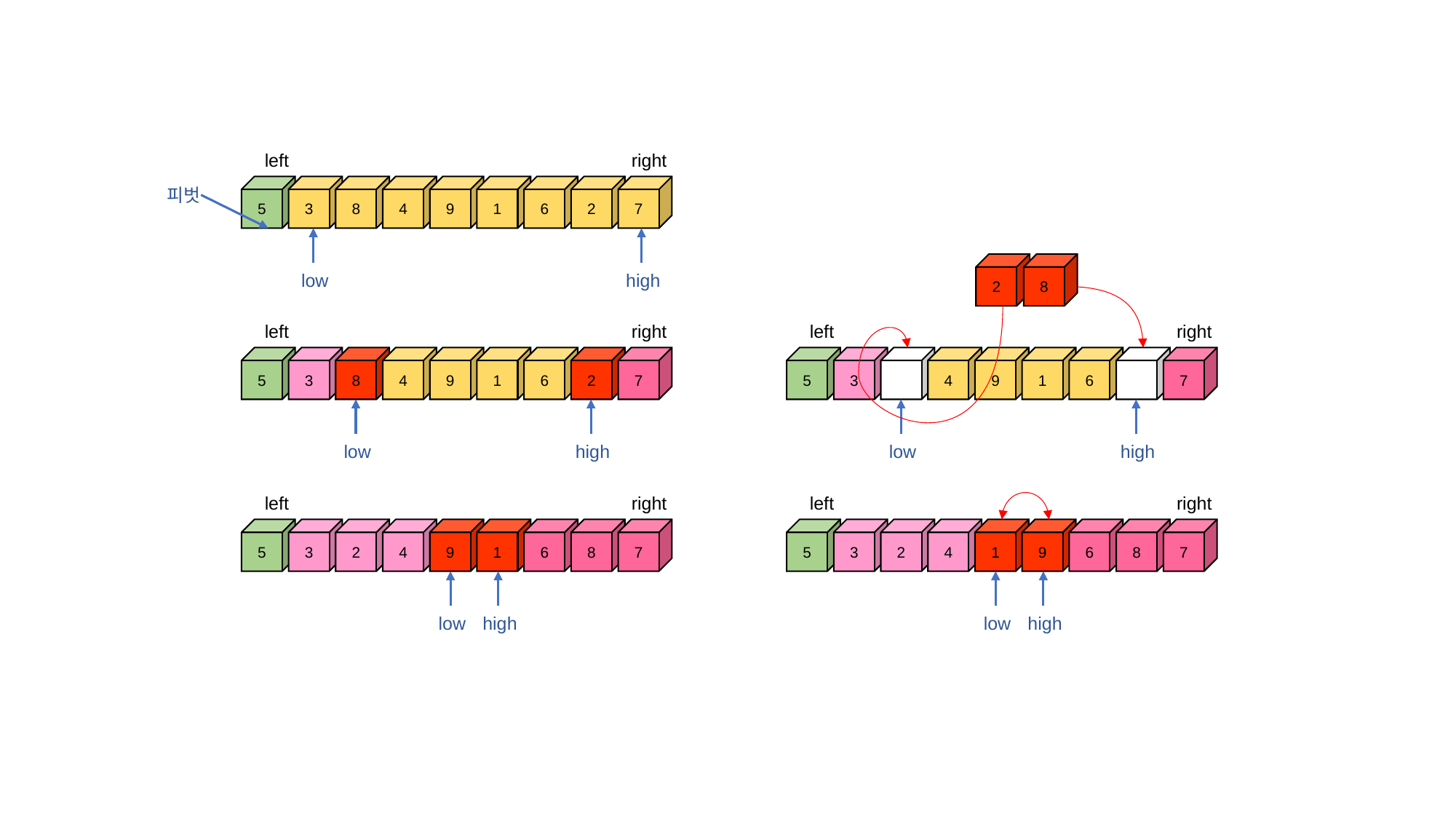

left
right
5
3
8
4
9
1
6
2
7
피벗
2
8
low
high
left
right
left
right
5
3
8
4
9
1
6
2
7
5
3

4
9
1
6

7
low
high
low
high
left
right
left
right
5
3
2
4
9
1
6
8
7
5
3
2
4
1
9
6
8
7
low
high
low
high